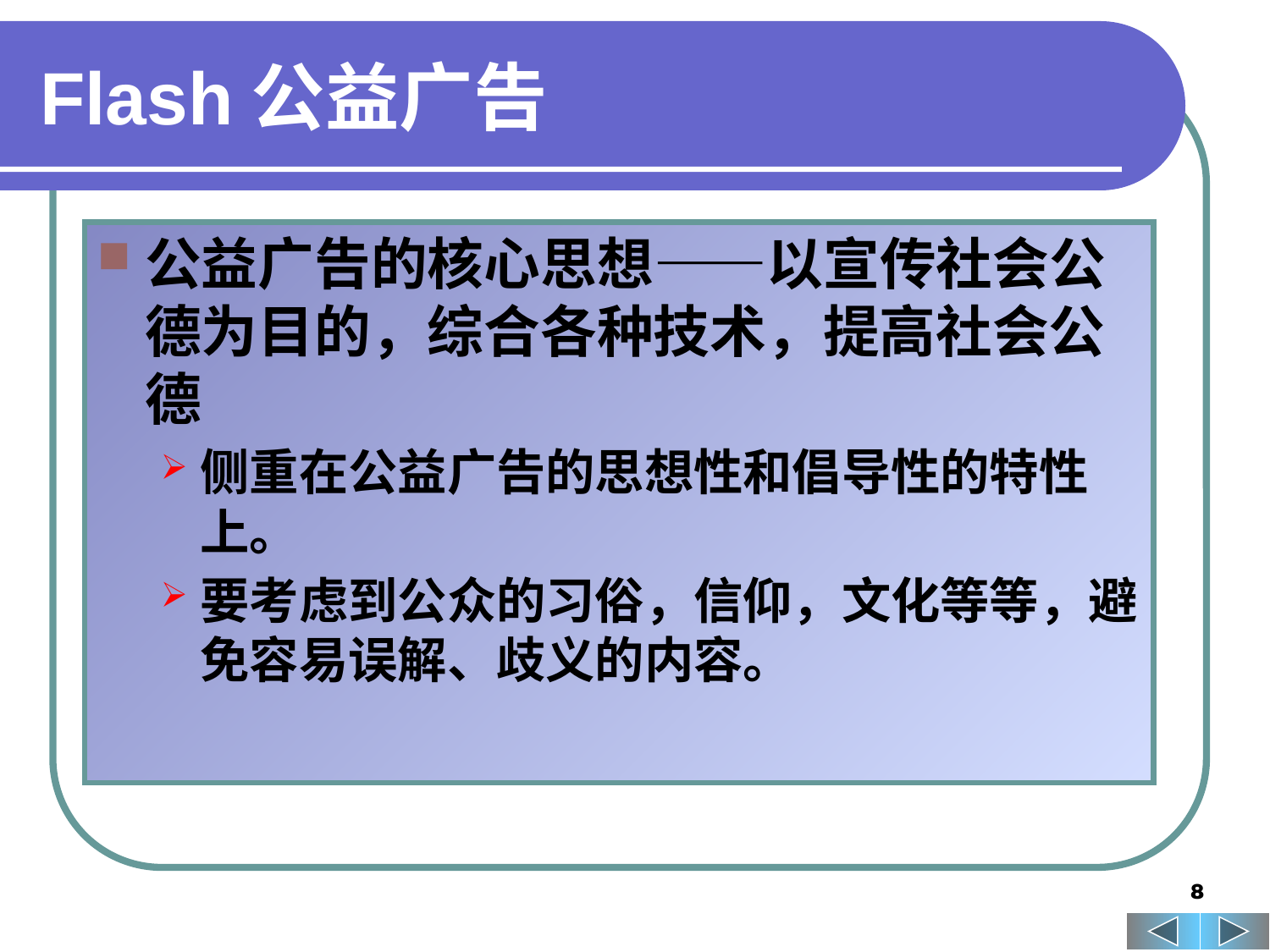

# Flash公益广告
公益广告的核心思想——以宣传社会公德为目的，综合各种技术，提高社会公德
侧重在公益广告的思想性和倡导性的特性上。
要考虑到公众的习俗，信仰，文化等等，避免容易误解、歧义的内容。
8